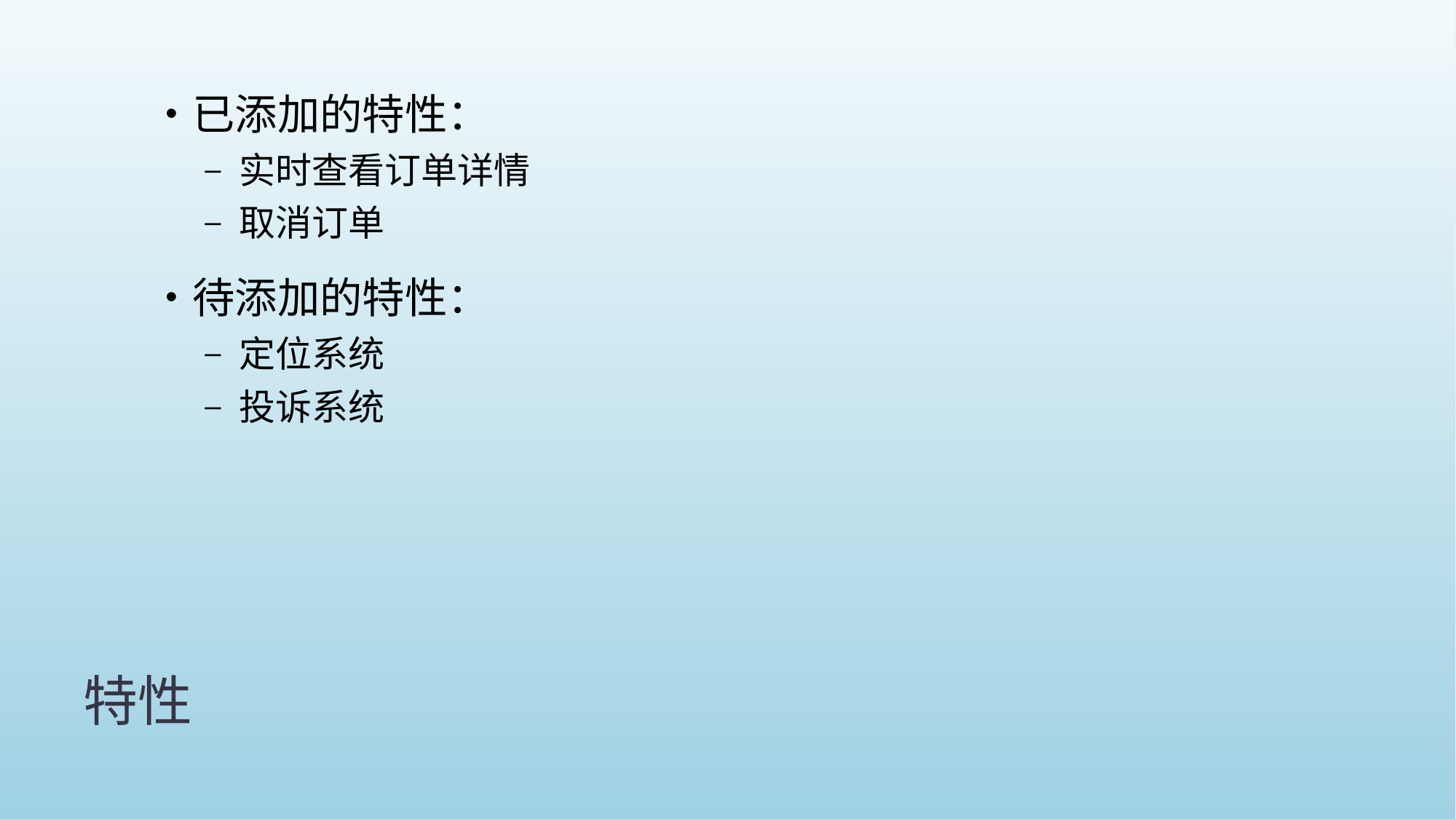

已添加的特性：
实时查看订单详情
取消订单
待添加的特性：
定位系统
投诉系统
# 特性